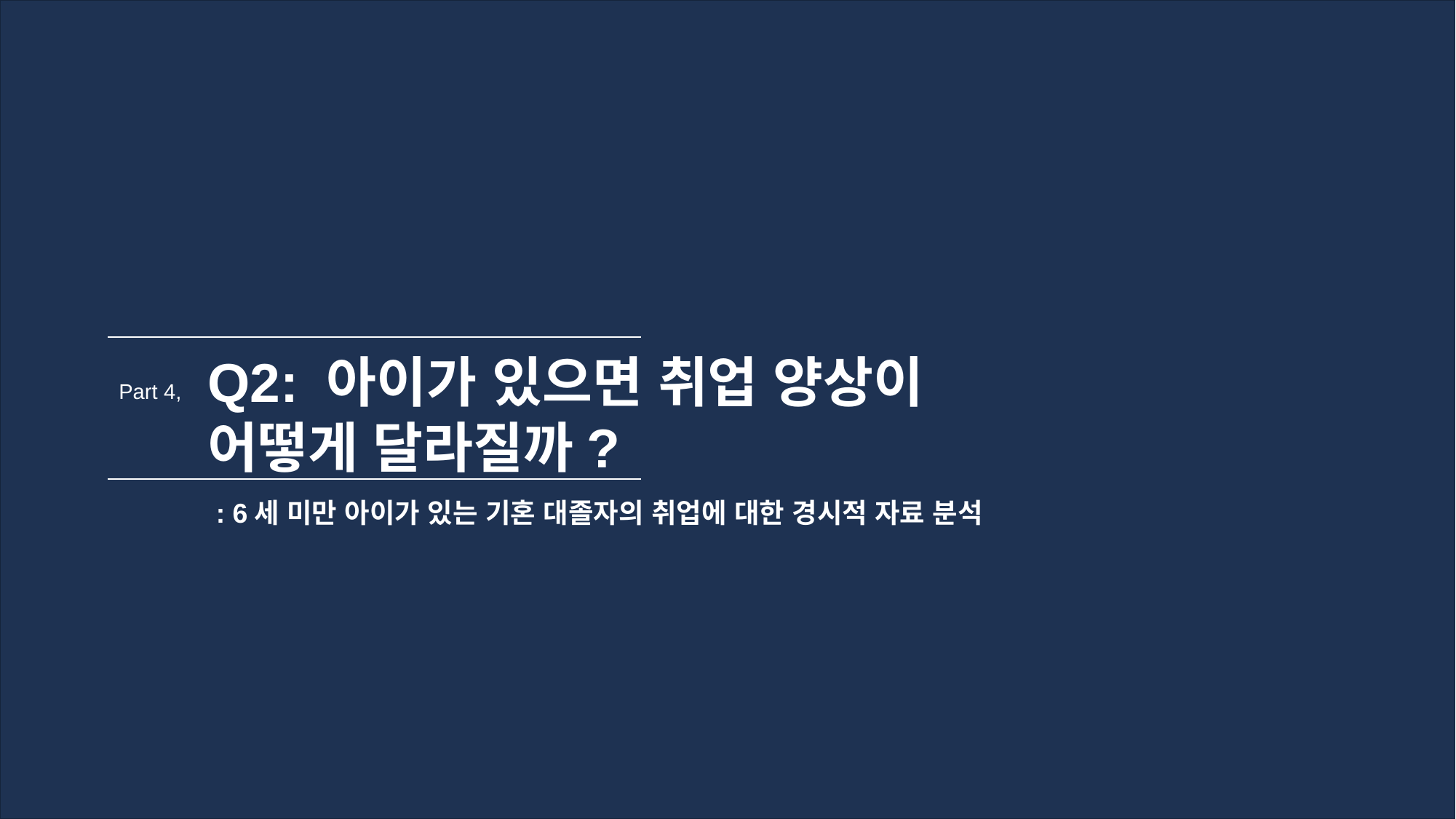

Q2: 아이가 있으면 취업 양상이 어떻게 달라질까?
Part 4,
: 6세 미만 아이가 있는 기혼 대졸자의 취업에 대한 경시적 자료 분석